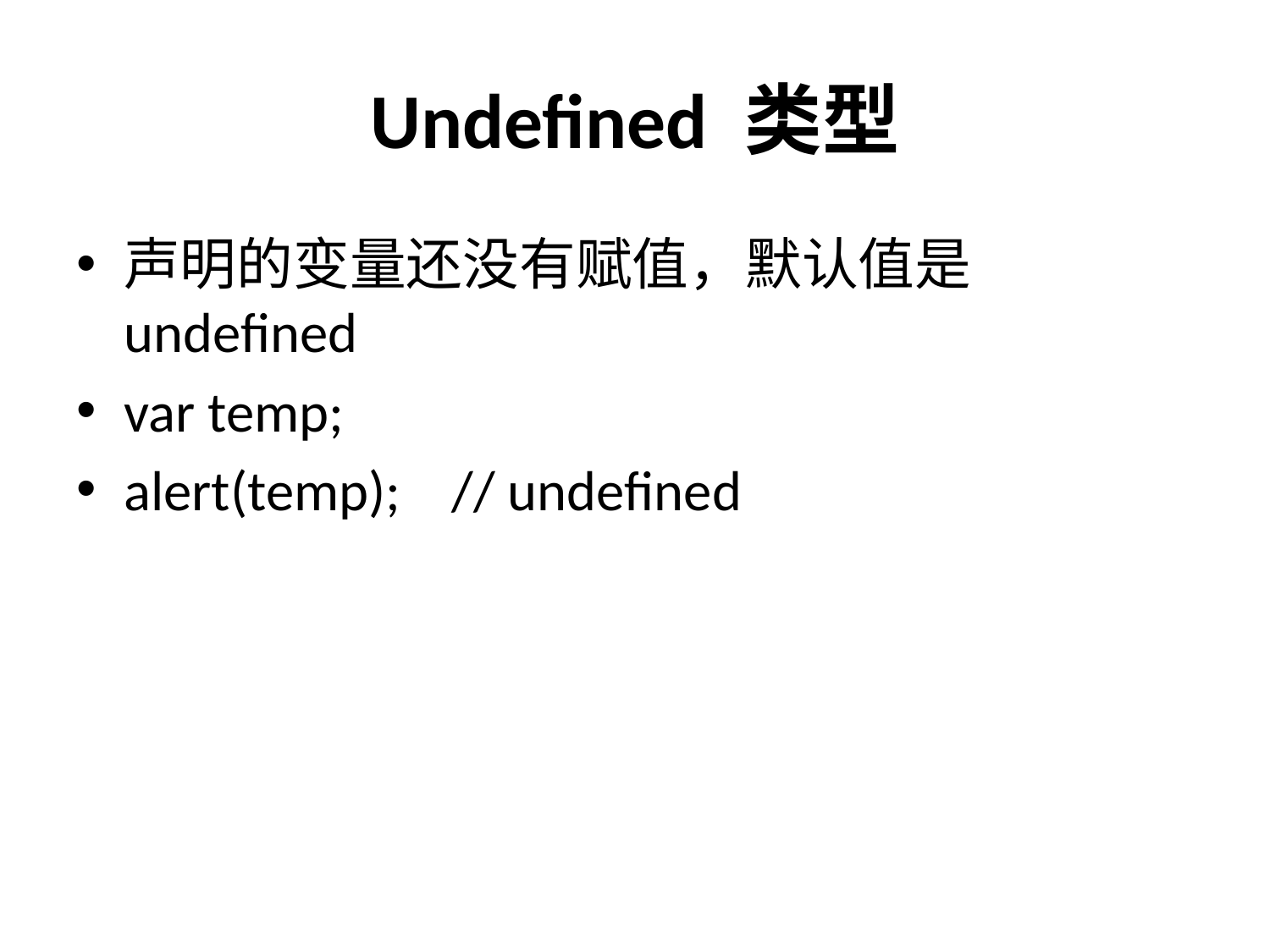

# Undefined 类型
声明的变量还没有赋值，默认值是undefined
var temp;
alert(temp);    // undefined